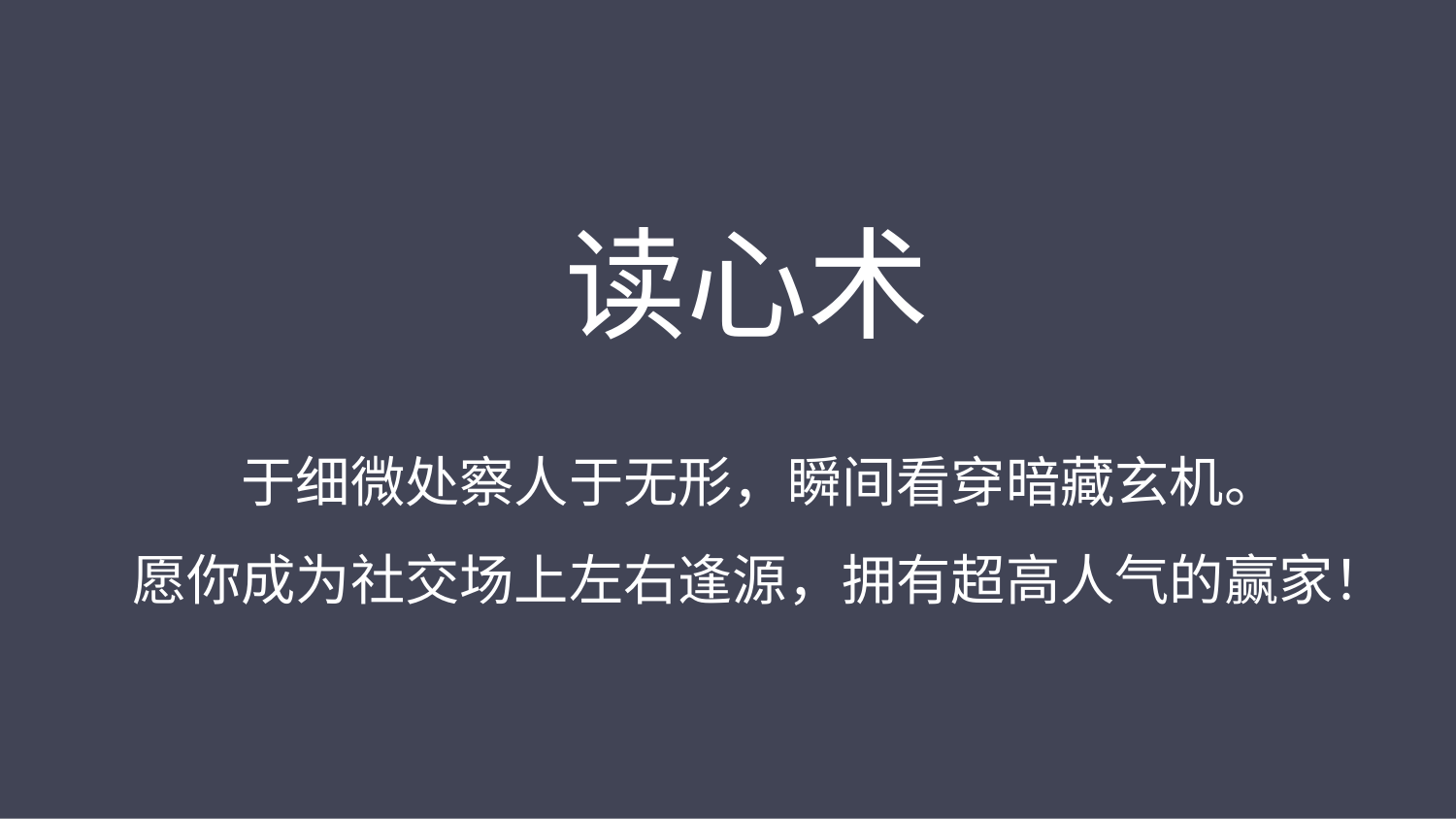

读心术
于细微处察人于无形，瞬间看穿暗藏玄机。
愿你成为社交场上左右逢源，拥有超高人气的赢家！